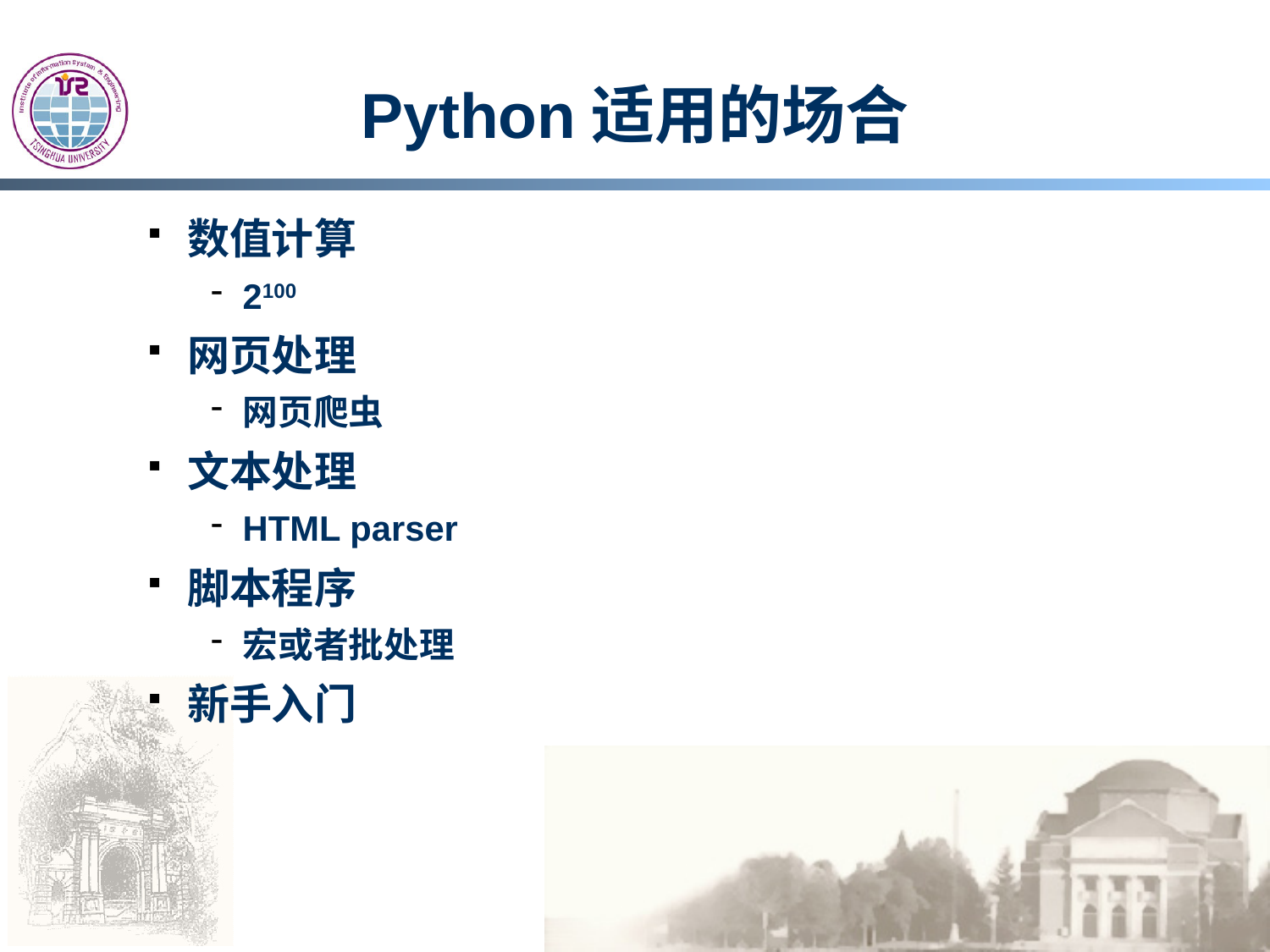

# Python适用的场合
数值计算
2100
网页处理
网页爬虫
文本处理
HTML parser
脚本程序
宏或者批处理
新手入门